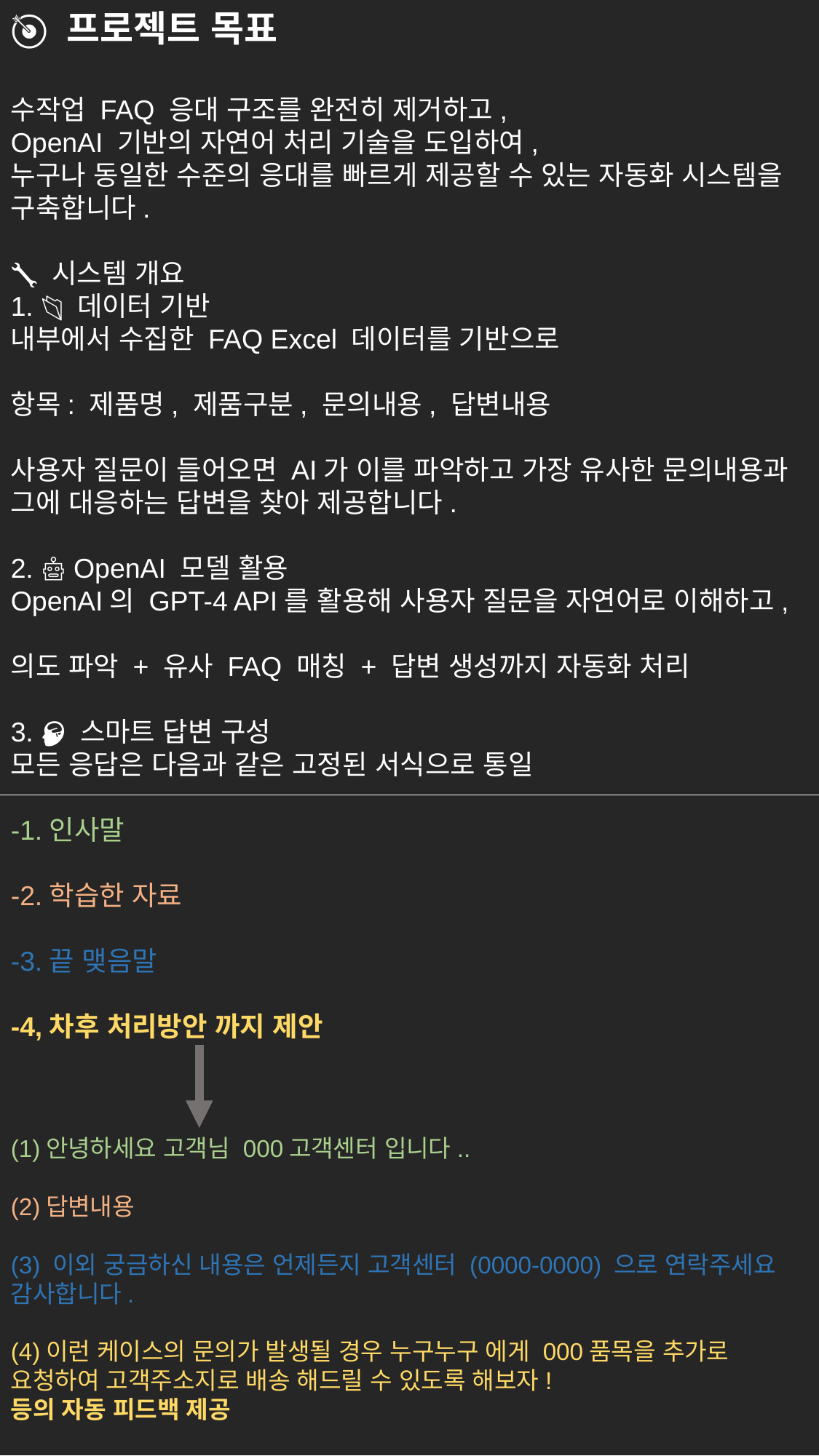

🎯 프로젝트 목표

수작업 FAQ 응대 구조를 완전히 제거하고,
OpenAI 기반의 자연어 처리 기술을 도입하여,
누구나 동일한 수준의 응대를 빠르게 제공할 수 있는 자동화 시스템을 구축합니다.

🔧 시스템 개요
1. 📂 데이터 기반
내부에서 수집한 FAQ Excel 데이터를 기반으로

항목: 제품명, 제품구분, 문의내용, 답변내용

사용자 질문이 들어오면 AI가 이를 파악하고 가장 유사한 문의내용과 그에 대응하는 답변을 찾아 제공합니다.

2. 🤖 OpenAI 모델 활용
OpenAI의 GPT-4 API를 활용해 사용자 질문을 자연어로 이해하고,

의도 파악 + 유사 FAQ 매칭 + 답변 생성까지 자동화 처리

3. 🧠 스마트 답변 구성
모든 응답은 다음과 같은 고정된 서식으로 통일

-1.인사말

-2.학습한 자료

-3.끝 맺음말

-4,차후 처리방안 까지 제안

(1)안녕하세요 고객님 000고객센터 입니다..

(2)답변내용

(3) 이외 궁금하신 내용은 언제든지 고객센터 (0000-0000) 으로 연락주세요 감사합니다.
(4)이런 케이스의 문의가 발생될 경우 누구누구 에게 000품목을 추가로 요청하여 고객주소지로 배송 해드릴 수 있도록 해보자!
등의 자동 피드백 제공